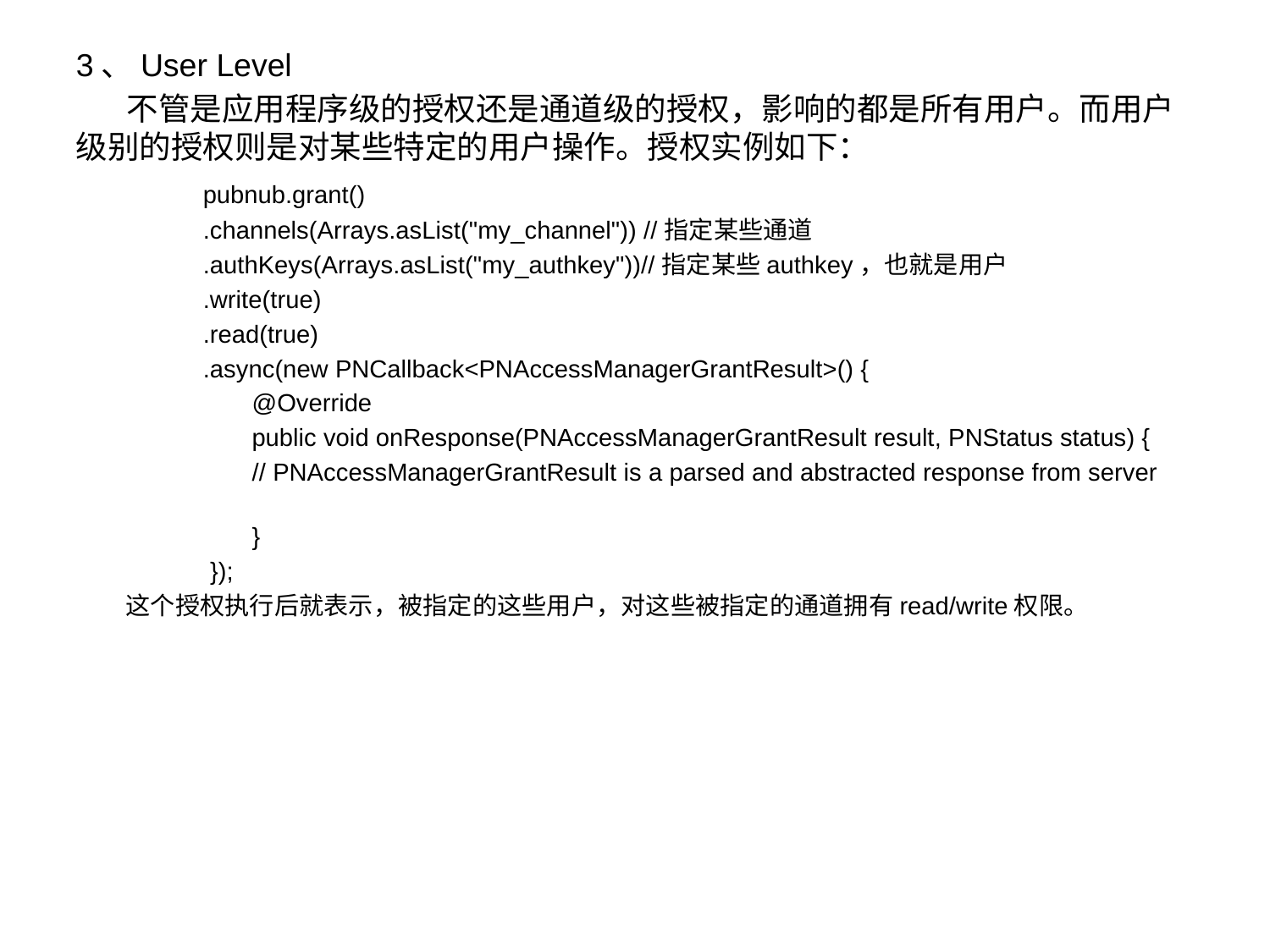

3、User Level
      不管是应用程序级的授权还是通道级的授权，影响的都是所有用户。而用户级别的授权则是对某些特定的用户操作。授权实例如下：
	pubnub.grant()
    	.channels(Arrays.asList("my_channel")) //指定某些通道
	.authKeys(Arrays.asList("my_authkey"))//指定某些authkey，也就是用户
    	.write(true)
    	.read(true)
    	.async(new PNCallback<PNAccessManagerGrantResult>() {
        	       @Override
       	       public void onResponse(PNAccessManagerGrantResult result, PNStatus status) {
            	       // PNAccessManagerGrantResult is a parsed and abstracted response from server
        	       }
   	 });
        这个授权执行后就表示，被指定的这些用户，对这些被指定的通道拥有read/write权限。